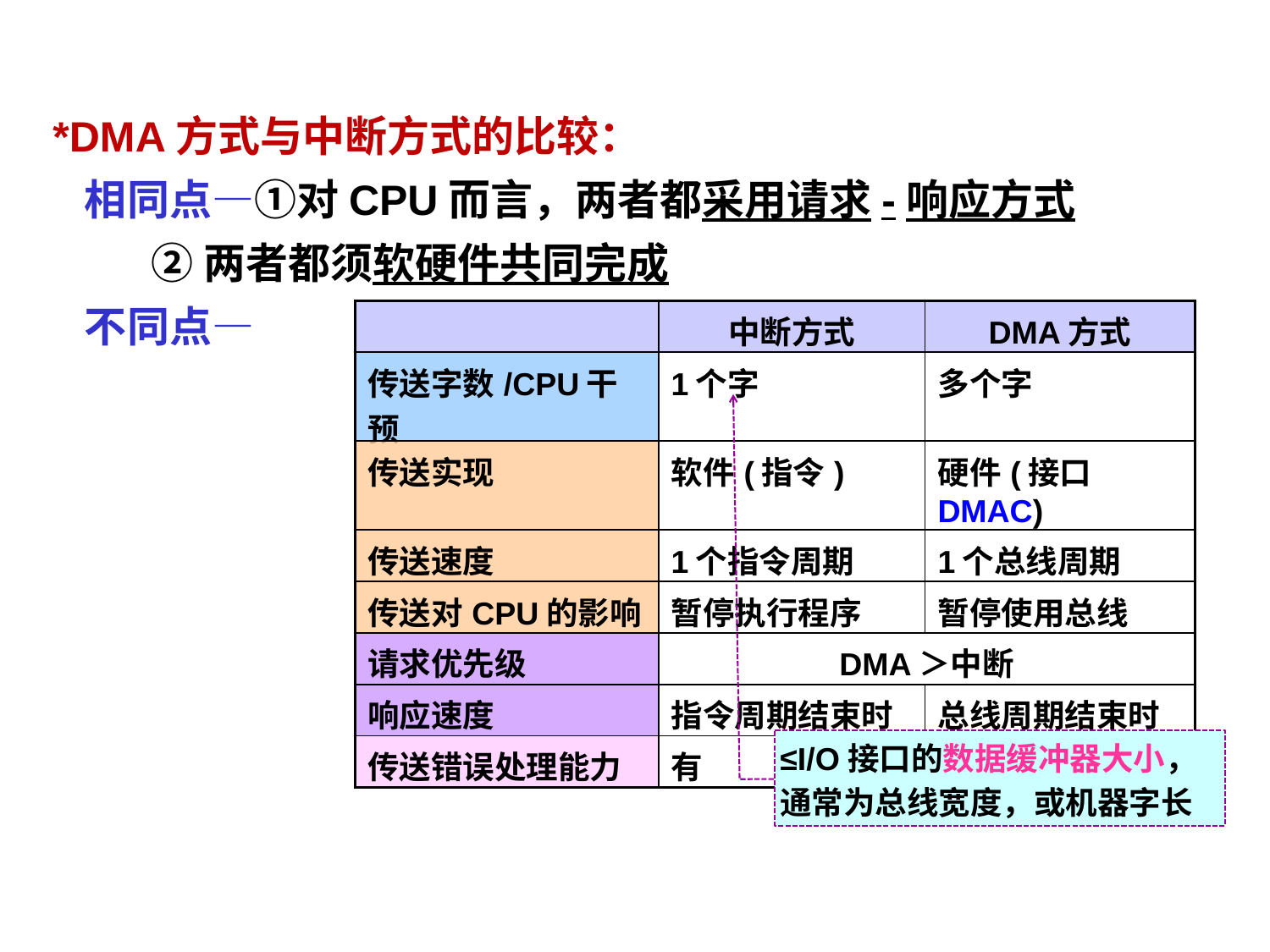

*DMA方式与中断方式的比较：
      相同点—①对CPU而言，两者都采用请求-响应方式
              ②两者都须软硬件共同完成
      不同点—
|  | 中断方式 | DMA方式 |
| --- | --- | --- |
| 传送字数/CPU干预 | 1个字 | 多个字 |
| 传送实现 | 软件(指令) | 硬件(接口DMAC) |
| 传送速度 | 1个指令周期 | 1个总线周期 |
| 传送对CPU的影响 | 暂停执行程序 | 暂停使用总线 |
| 请求优先级 | DMA＞中断 |  |
| 响应速度 | 指令周期结束时 | 总线周期结束时 |
| 传送错误处理能力 | 有 | 无 |
≤I/O接口的数据缓冲器大小，
通常为总线宽度，或机器字长
44